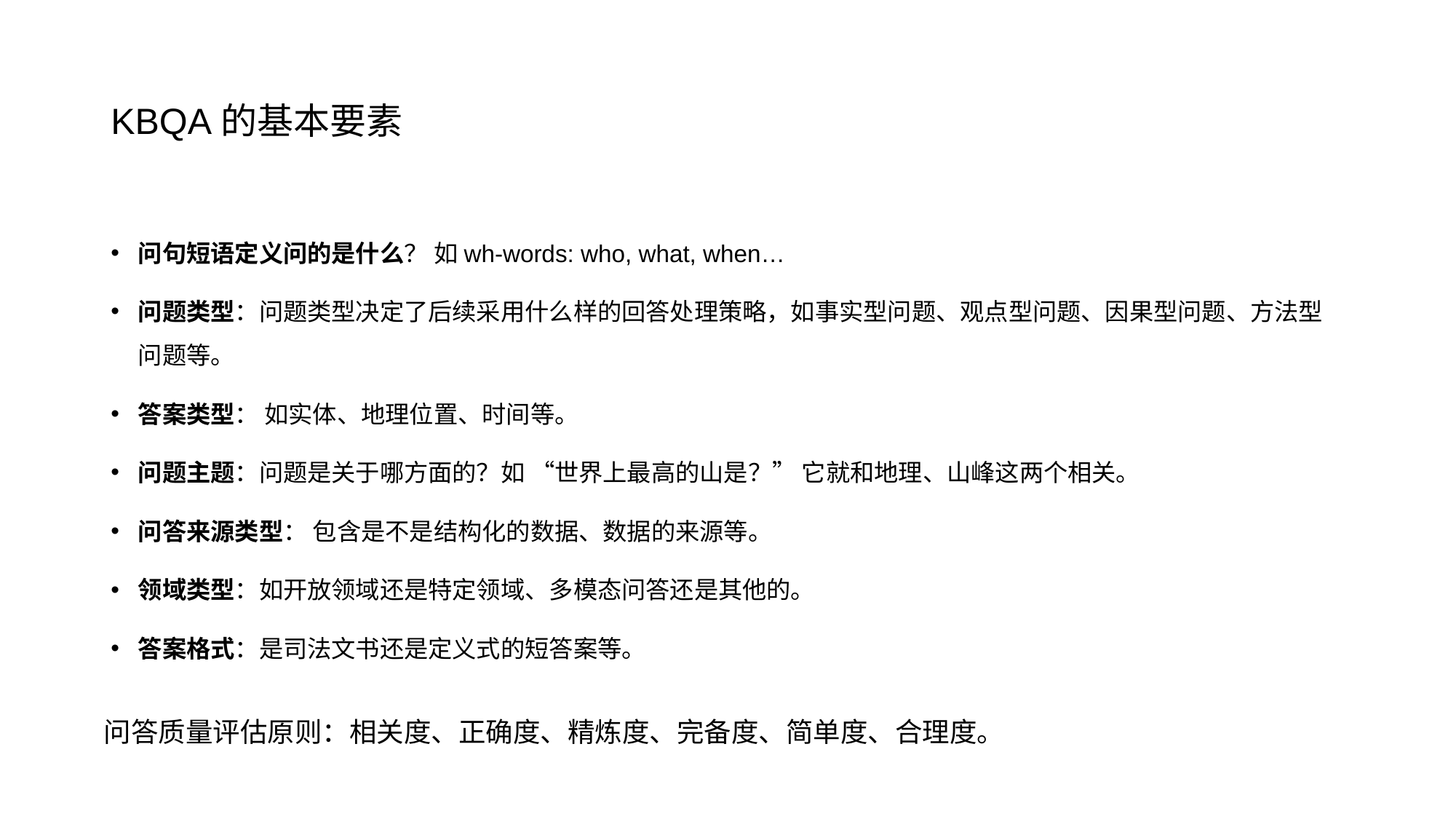

# KBQA的基本要素
问句短语定义问的是什么？ 如wh-words: who, what, when…
问题类型：问题类型决定了后续采用什么样的回答处理策略，如事实型问题、观点型问题、因果型问题、方法型问题等。
答案类型： 如实体、地理位置、时间等。
问题主题：问题是关于哪方面的？如 “世界上最高的山是？” 它就和地理、山峰这两个相关。
问答来源类型： 包含是不是结构化的数据、数据的来源等。
领域类型：如开放领域还是特定领域、多模态问答还是其他的。
答案格式：是司法文书还是定义式的短答案等。
问答质量评估原则：相关度、正确度、精炼度、完备度、简单度、合理度。